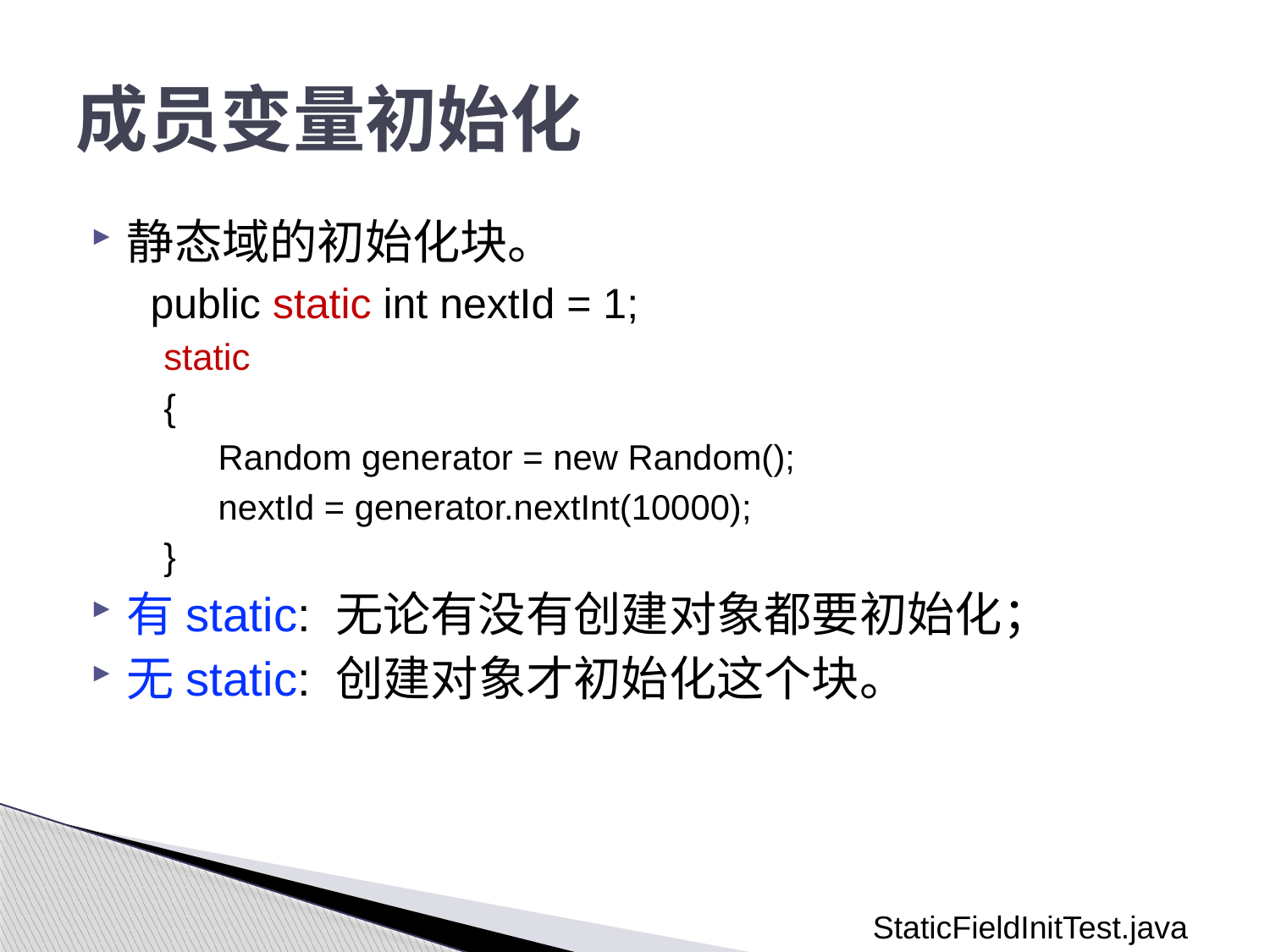

# 成员变量初始化
静态域的初始化块。
     public static int nextId = 1;
static
{
    	Random generator = new Random();
	nextId = generator.nextInt(10000);
}
有static: 无论有没有创建对象都要初始化；
无static: 创建对象才初始化这个块。
StaticFieldInitTest.java